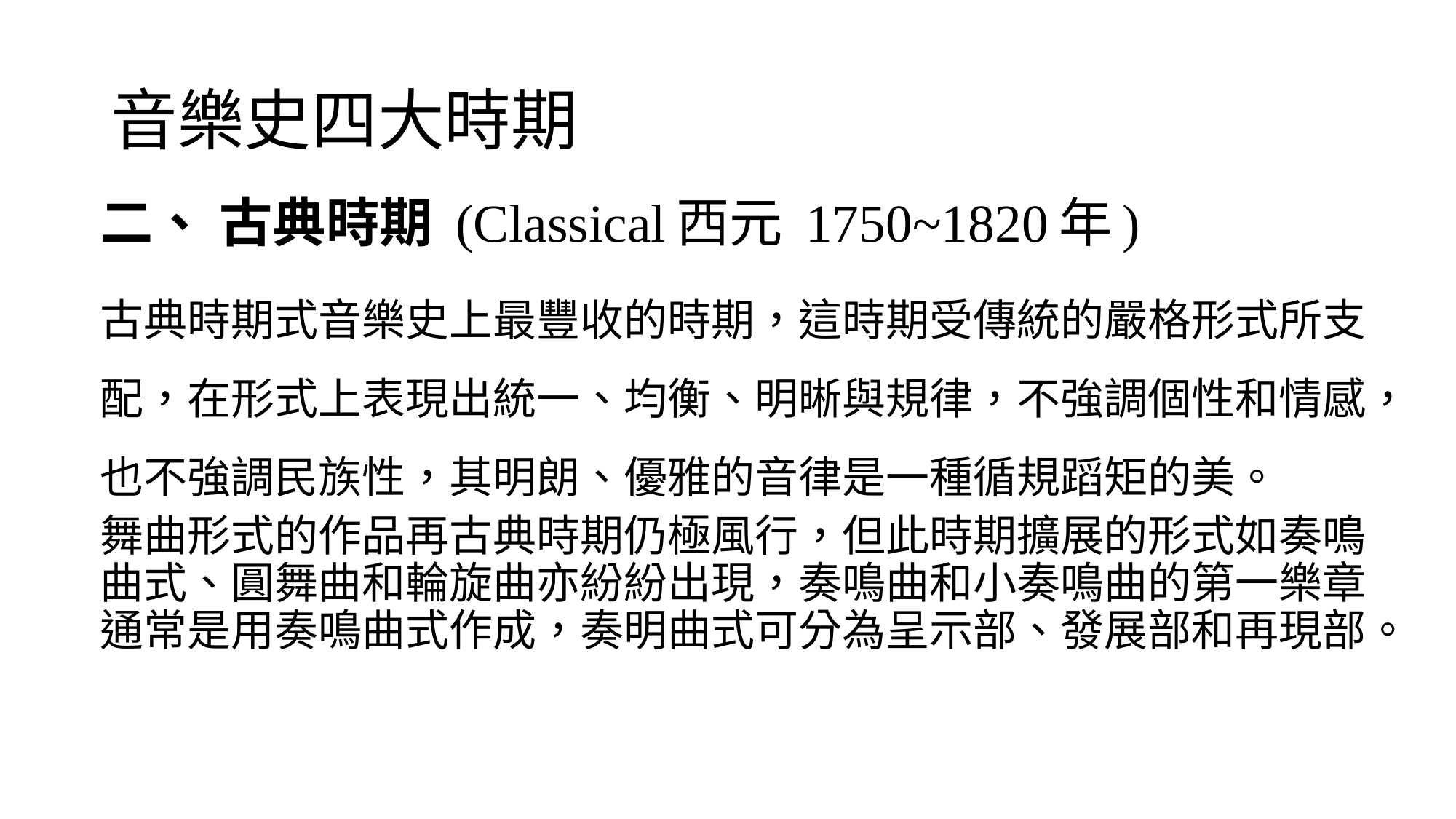

# 音樂史四大時期
二、 古典時期 (Classical西元 1750~1820年)
古典時期式音樂史上最豐收的時期，這時期受傳統的嚴格形式所支配，在形式上表現出統一、均衡、明晰與規律，不強調個性和情感，也不強調民族性，其明朗、優雅的音律是一種循規蹈矩的美。
舞曲形式的作品再古典時期仍極風行，但此時期擴展的形式如奏鳴曲式、圓舞曲和輪旋曲亦紛紛出現，奏鳴曲和小奏鳴曲的第一樂章通常是用奏鳴曲式作成，奏明曲式可分為呈示部、發展部和再現部。